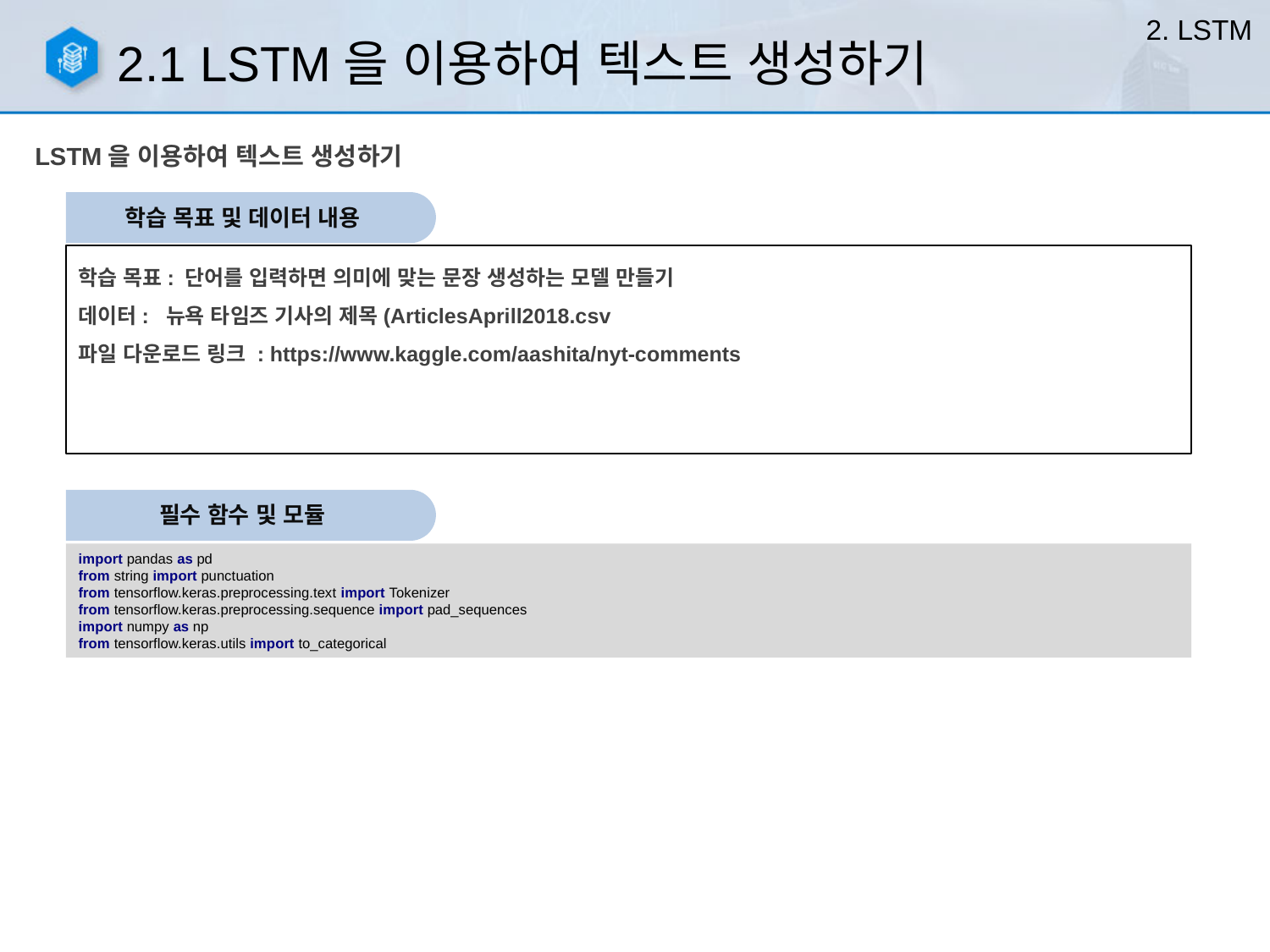

2. LSTM
2.1 LSTM을 이용하여 텍스트 생성하기
LSTM을 이용하여 텍스트 생성하기

학습 목표 및 데이터 내용
학습 목표: 단어를 입력하면 의미에 맞는 문장 생성하는 모델 만들기
데이터:  뉴욕 타임즈 기사의 제목(ArticlesAprill2018.csv
파일 다운로드 링크 : https://www.kaggle.com/aashita/nyt-comments

필수 함수 및 모듈
import pandas as pd
from string import punctuation
from tensorflow.keras.preprocessing.text import Tokenizer
from tensorflow.keras.preprocessing.sequence import pad_sequences
import numpy as np
from tensorflow.keras.utils import to_categorical